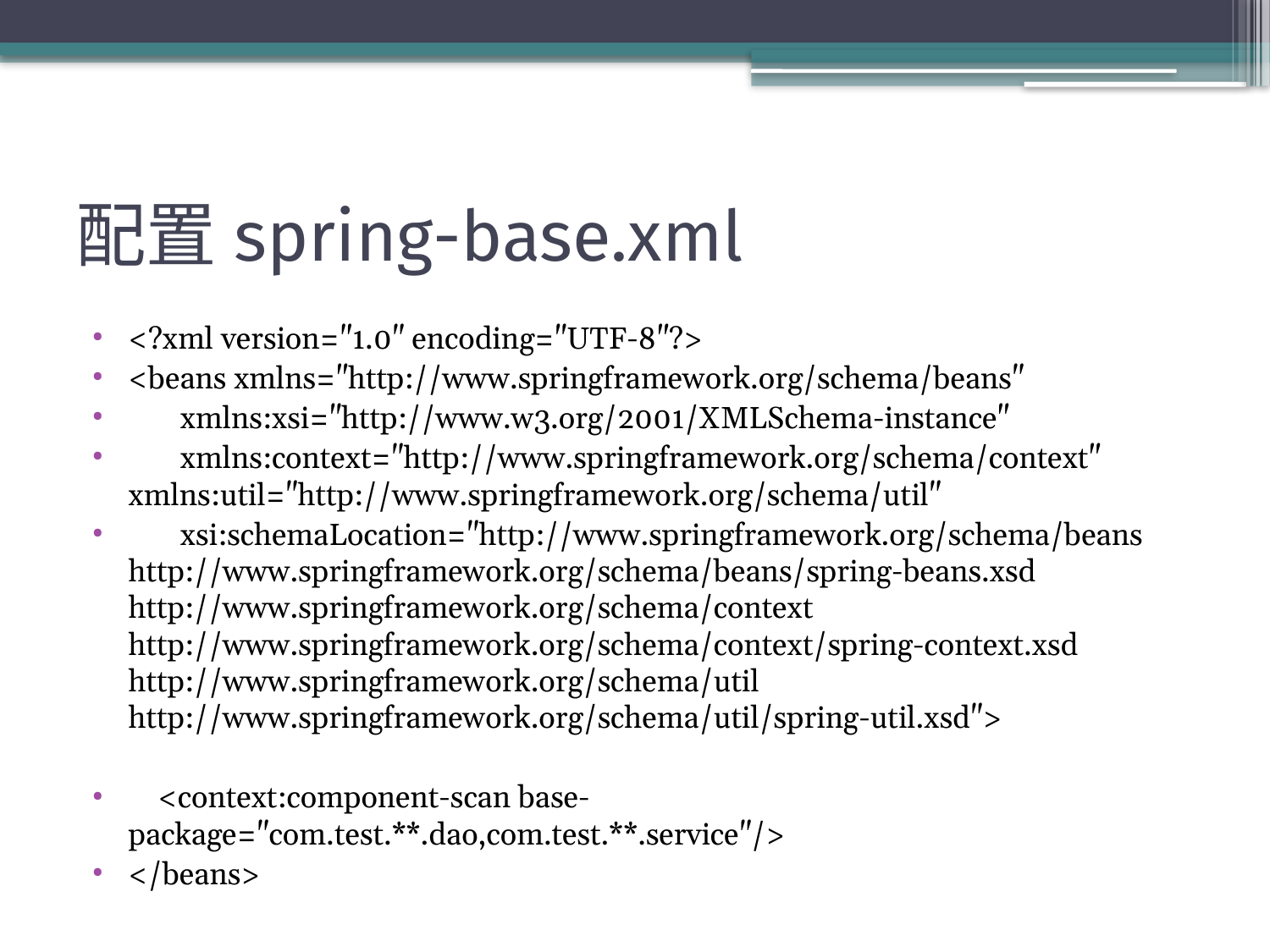

# 配置spring-base.xml
<?xml version="1.0" encoding="UTF-8"?>
<beans xmlns="http://www.springframework.org/schema/beans"
       xmlns:xsi="http://www.w3.org/2001/XMLSchema-instance"
       xmlns:context="http://www.springframework.org/schema/context" xmlns:util="http://www.springframework.org/schema/util"
       xsi:schemaLocation="http://www.springframework.org/schema/beans http://www.springframework.org/schema/beans/spring-beans.xsd http://www.springframework.org/schema/context http://www.springframework.org/schema/context/spring-context.xsd http://www.springframework.org/schema/util http://www.springframework.org/schema/util/spring-util.xsd">

    <context:component-scan base-package="com.test.**.dao,com.test.**.service"/>
</beans>